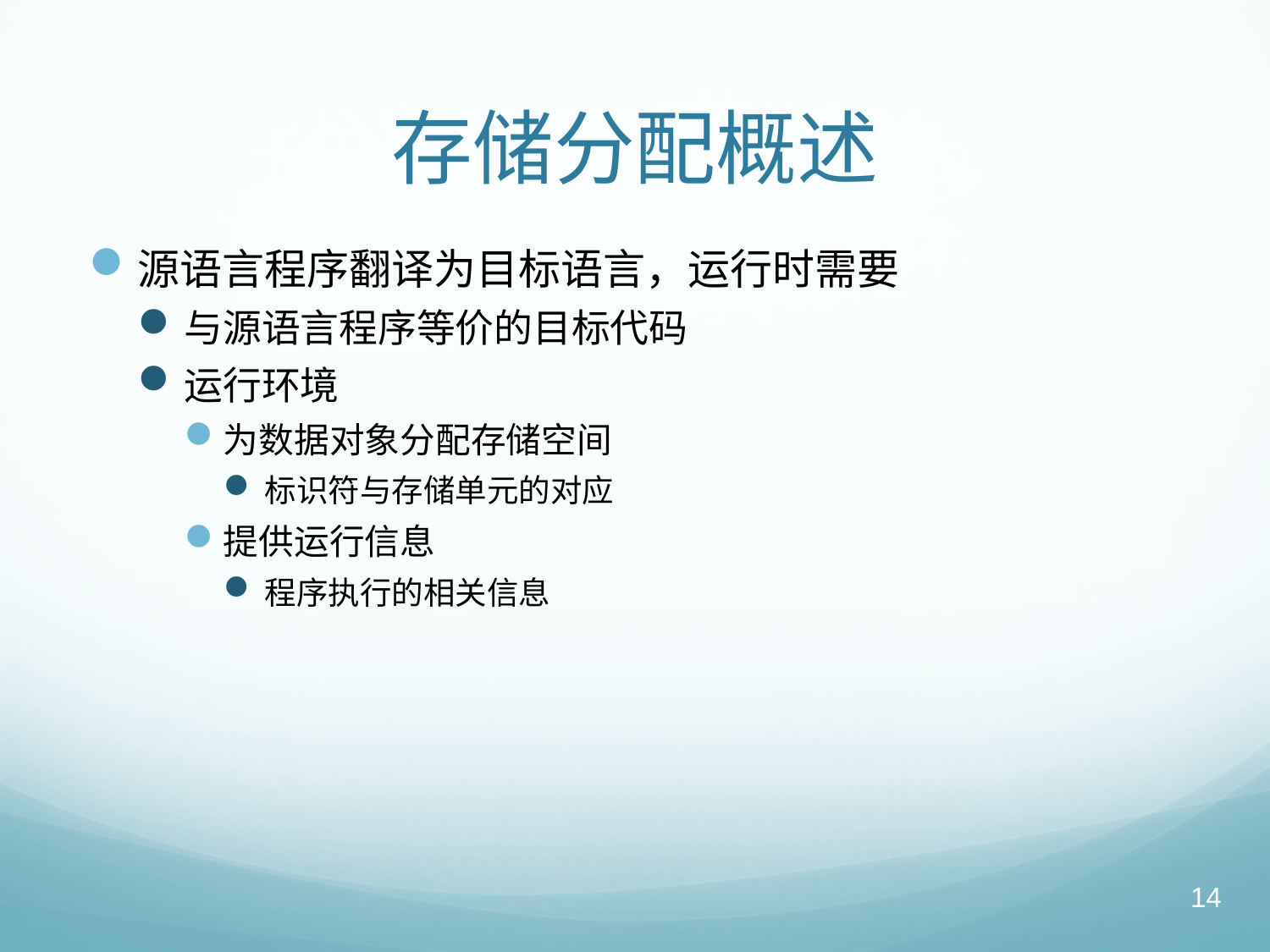

# 存储分配概述
源语言程序翻译为目标语言，运行时需要
与源语言程序等价的目标代码
运行环境
为数据对象分配存储空间
标识符与存储单元的对应
提供运行信息
程序执行的相关信息

14